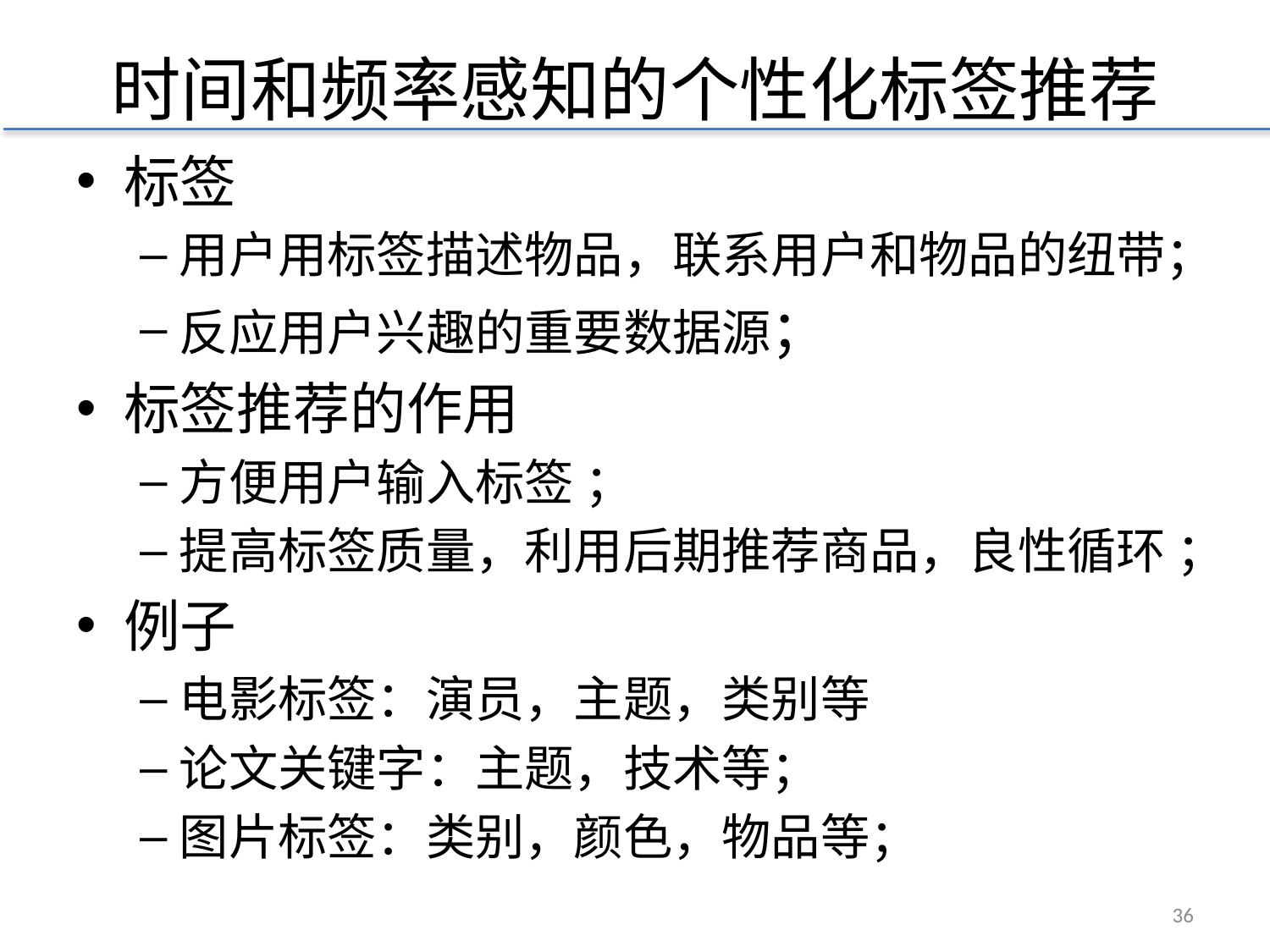

# 时间和频率感知的个性化标签推荐
标签
用户用标签描述物品，联系用户和物品的纽带；
反应用户兴趣的重要数据源；
标签推荐的作用
方便用户输入标签 ；
提高标签质量，利用后期推荐商品，良性循环 ；
例子
电影标签：演员，主题，类别等
论文关键字：主题，技术等；
图片标签：类别，颜色，物品等；
36